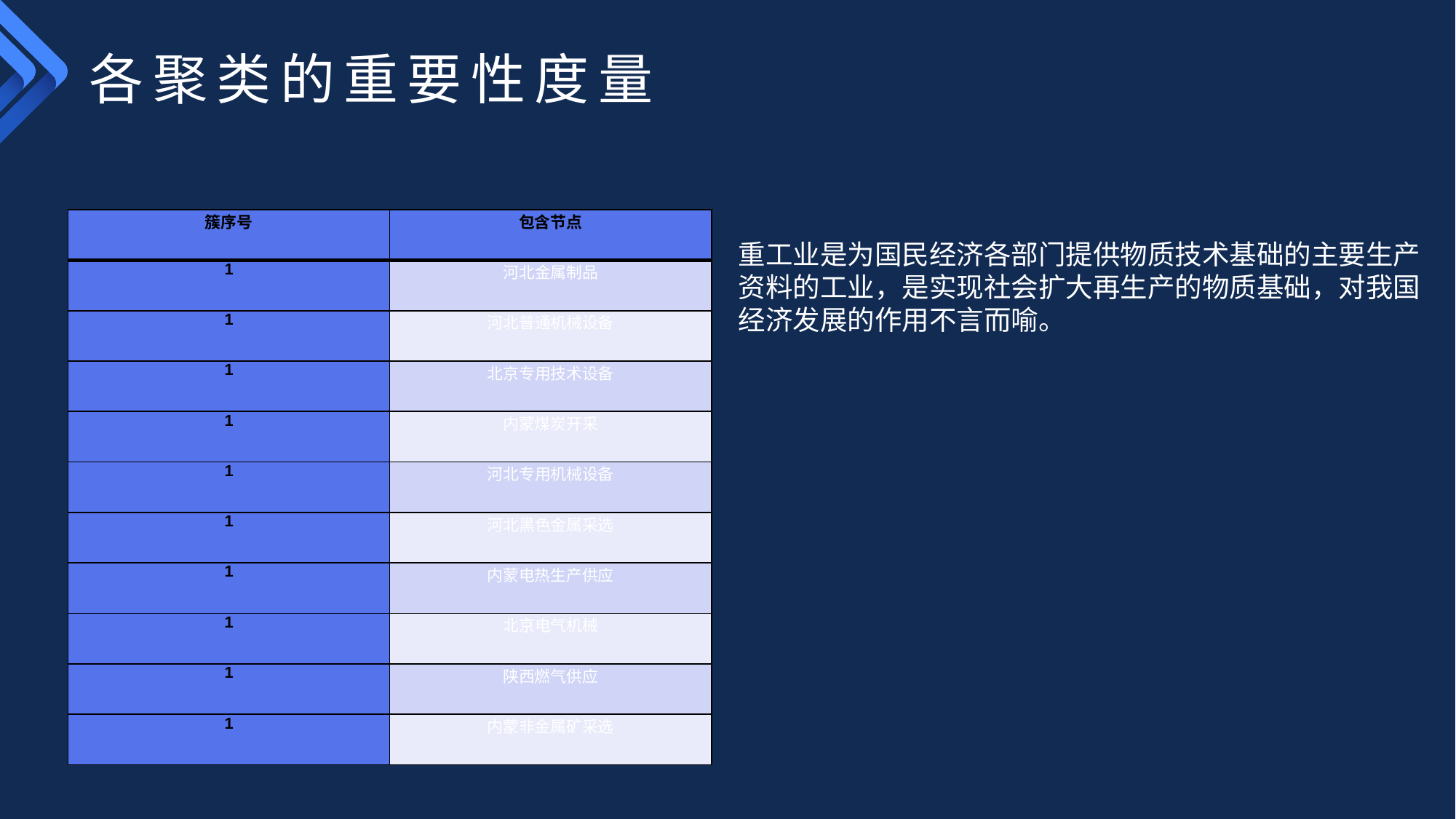

# 各聚类的重要性度量
| 簇序号 | 包含节点 |
| --- | --- |
| 1 | 河北金属制品 |
| 1 | 河北普通机械设备 |
| 1 | 北京专用技术设备 |
| 1 | 内蒙煤炭开采 |
| 1 | 河北专用机械设备 |
| 1 | 河北黑色金属采选 |
| 1 | 内蒙电热生产供应 |
| 1 | 北京电气机械 |
| 1 | 陕西燃气供应 |
| 1 | 内蒙非金属矿采选 |
重工业是为国民经济各部门提供物质技术基础的主要生产资料的工业，是实现社会扩大再生产的物质基础，对我国经济发展的作用不言而喻。